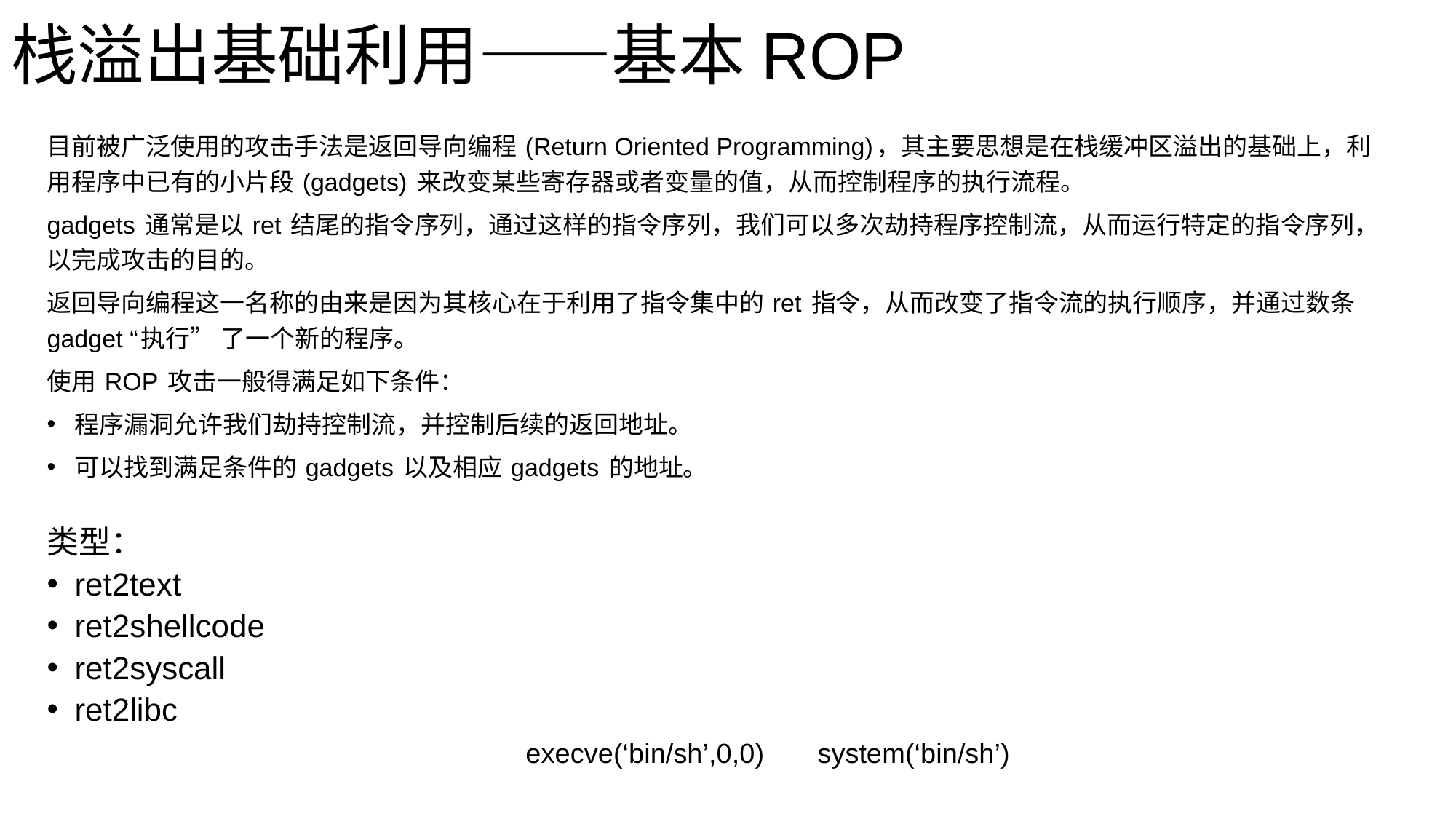

# 栈溢出基础利用——基本ROP
目前被广泛使用的攻击手法是返回导向编程 (Return Oriented Programming)，其主要思想是在栈缓冲区溢出的基础上，利用程序中已有的小片段 (gadgets) 来改变某些寄存器或者变量的值，从而控制程序的执行流程。
gadgets 通常是以 ret 结尾的指令序列，通过这样的指令序列，我们可以多次劫持程序控制流，从而运行特定的指令序列，以完成攻击的目的。
返回导向编程这一名称的由来是因为其核心在于利用了指令集中的 ret 指令，从而改变了指令流的执行顺序，并通过数条 gadget “执行” 了一个新的程序。
使用 ROP 攻击一般得满足如下条件：
程序漏洞允许我们劫持控制流，并控制后续的返回地址。
可以找到满足条件的 gadgets 以及相应 gadgets 的地址。

类型：
ret2text
ret2shellcode
ret2syscall
ret2libc
                                                          execve(‘bin/sh’,0,0)       system(‘bin/sh’)